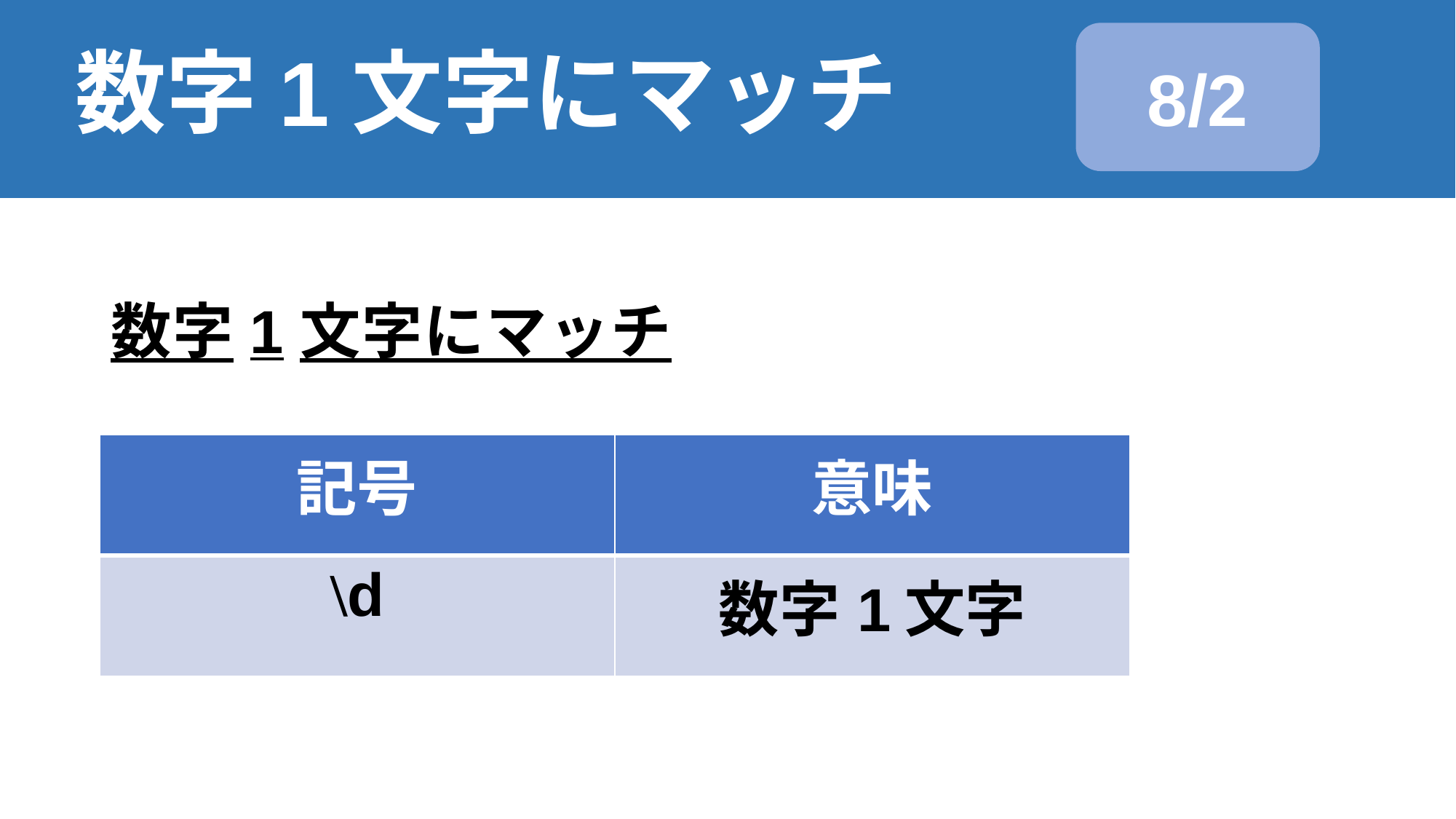

# 数字1文字にマッチ
8/2
数字1文字にマッチ

| 記号 | 意味 |
| --- | --- |
| \d | 数字1文字 |